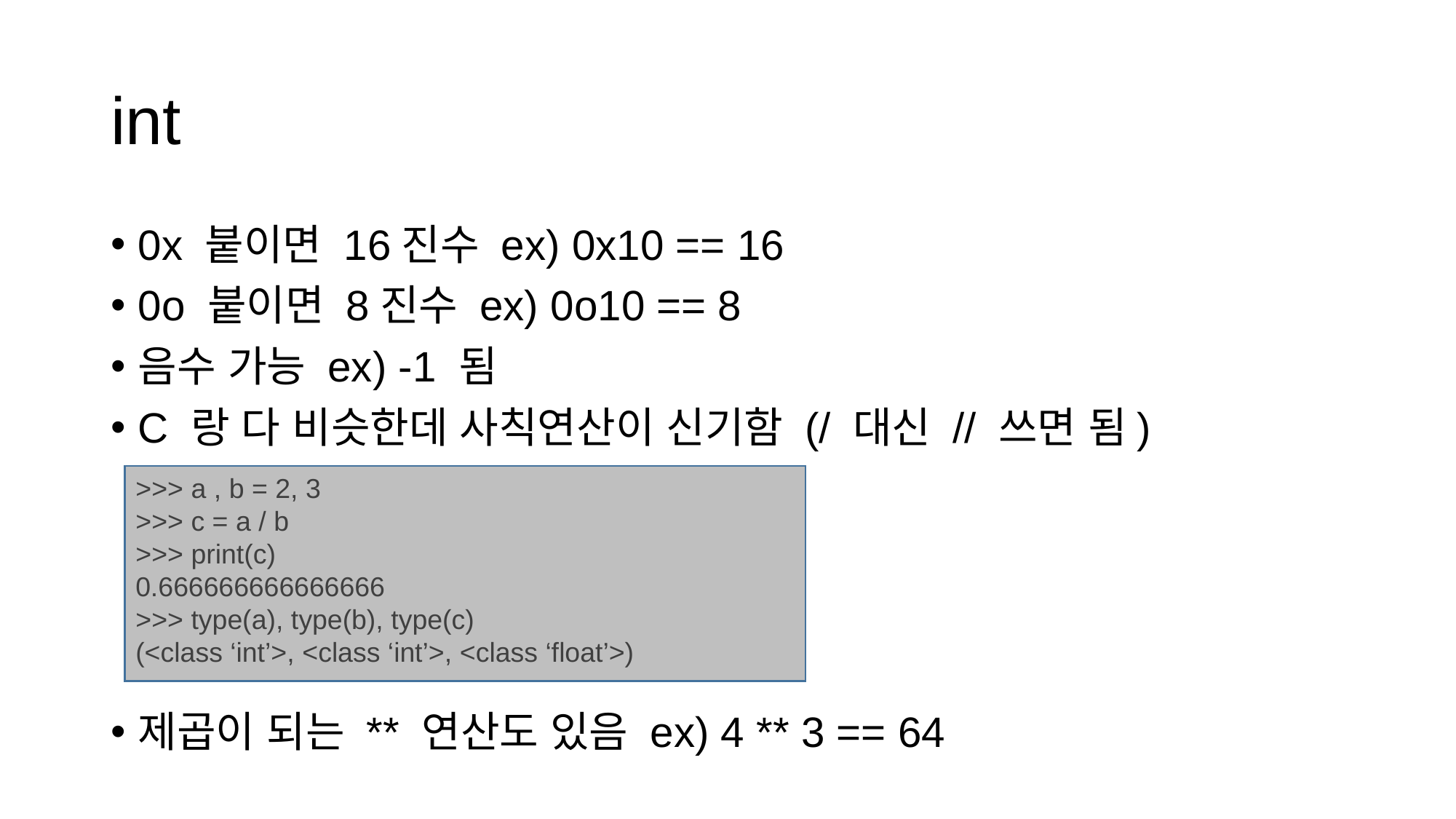

# int
0x 붙이면 16진수 ex) 0x10 == 16
0o 붙이면 8진수 ex) 0o10 == 8
음수 가능 ex) -1 됨
C 랑 다 비슷한데 사칙연산이 신기함 (/ 대신 // 쓰면 됨)

제곱이 되는 ** 연산도 있음 ex) 4 ** 3 == 64
>>> a , b = 2, 3
>>> c = a / b
>>> print(c)
0.666666666666666
>>> type(a), type(b), type(c)
(<class ‘int’>, <class ‘int’>, <class ‘float’>)